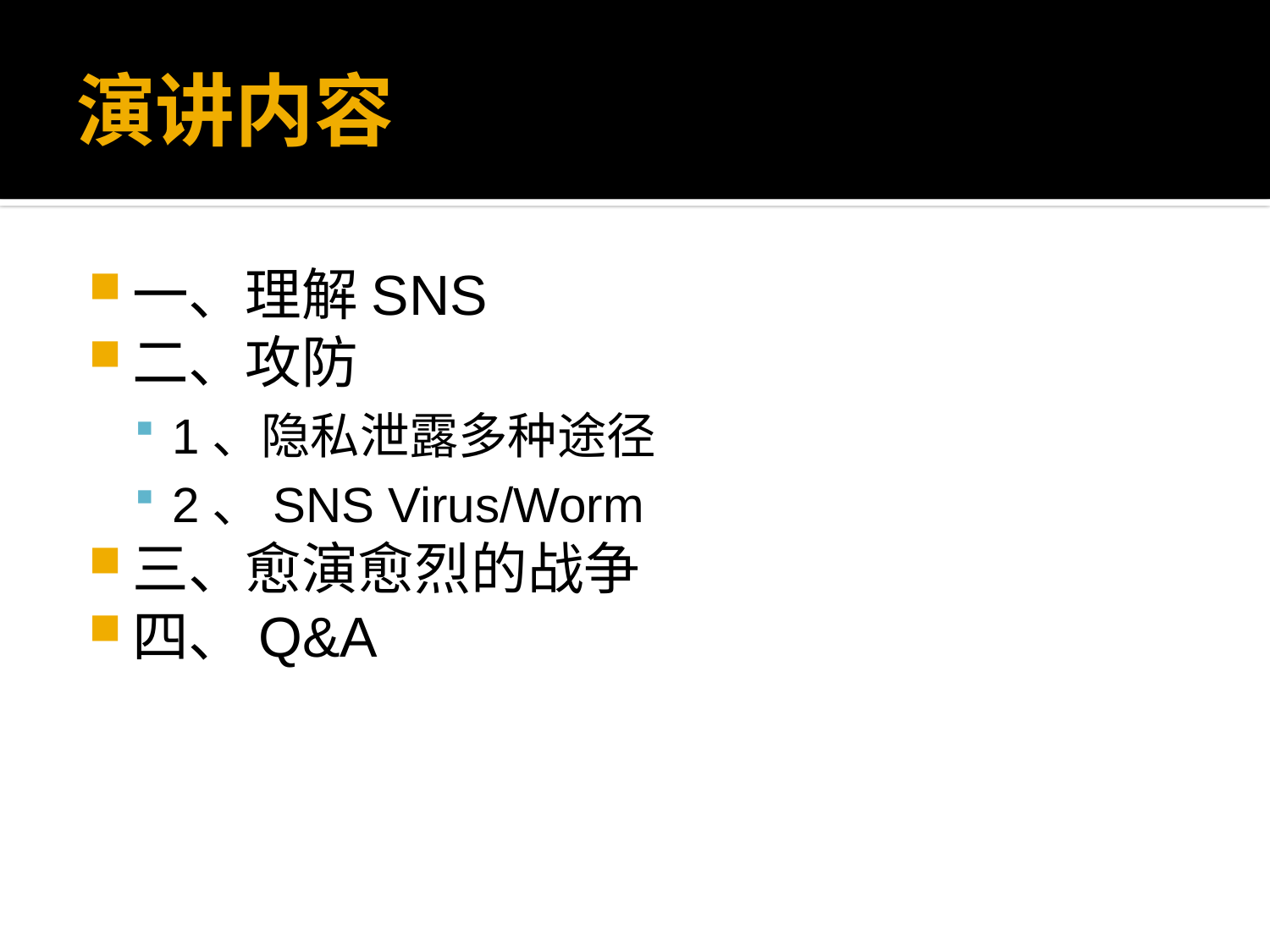

# 演讲内容
一、理解SNS
二、攻防
1、隐私泄露多种途径
2、SNS Virus/Worm
三、愈演愈烈的战争
四、Q&A